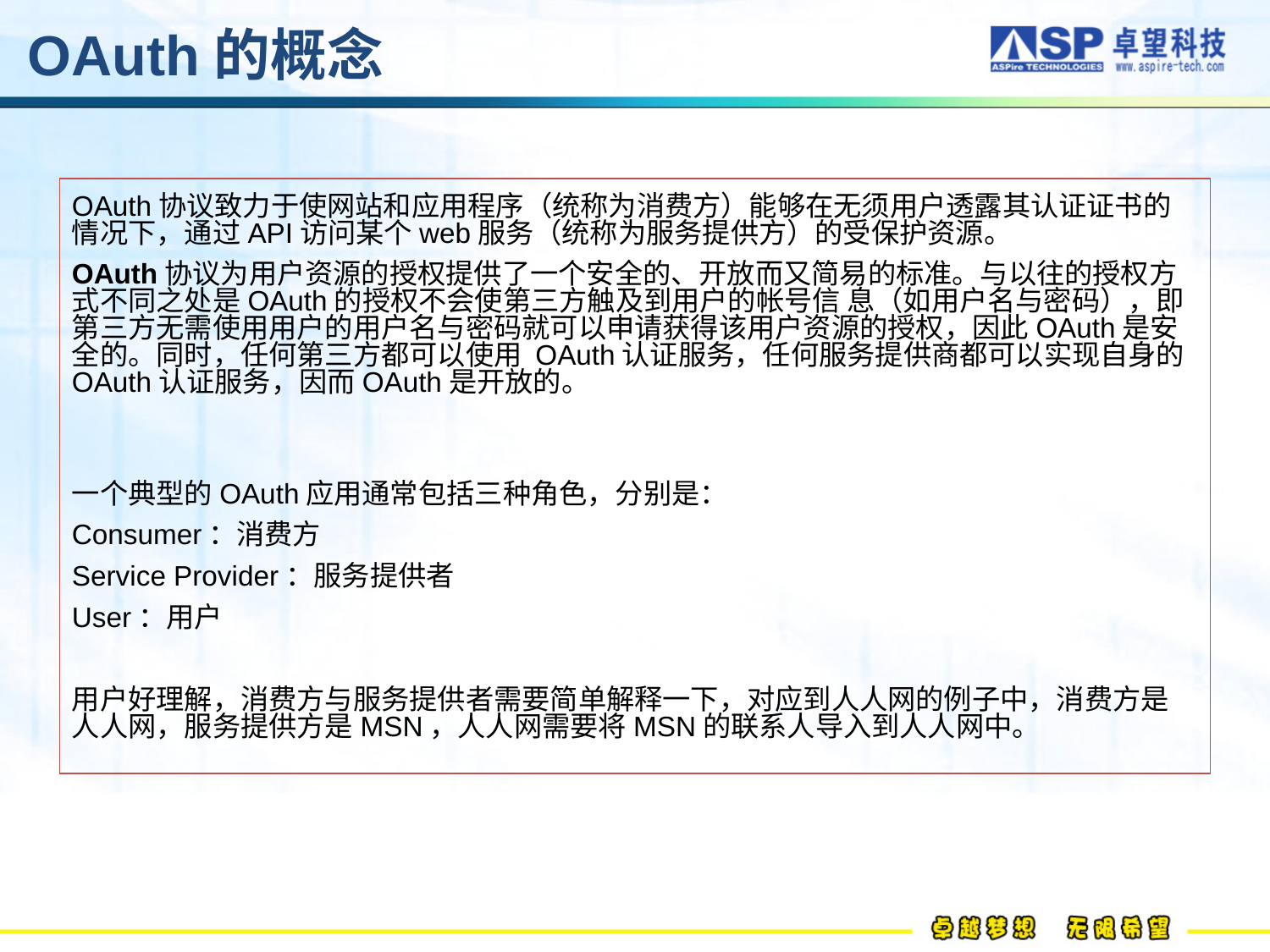

# OAuth的概念

OAuth协议致力于使网站和应用程序（统称为消费方）能够在无须用户透露其认证证书的情况下，通过API访问某个web服务（统称为服务提供方）的受保护资源。
OAuth协议为用户资源的授权提供了一个安全的、开放而又简易的标准。与以往的授权方式不同之处是OAuth的授权不会使第三方触及到用户的帐号信 息（如用户名与密码），即第三方无需使用用户的用户名与密码就可以申请获得该用户资源的授权，因此OAuth是安全的。同时，任何第三方都可以使用 OAuth认证服务，任何服务提供商都可以实现自身的OAuth认证服务，因而OAuth是开放的。
一个典型的OAuth应用通常包括三种角色，分别是：
Consumer：消费方
Service Provider：服务提供者
User：用户

用户好理解，消费方与服务提供者需要简单解释一下，对应到人人网的例子中，消费方是人人网，服务提供方是MSN，人人网需要将MSN的联系人导入到人人网中。